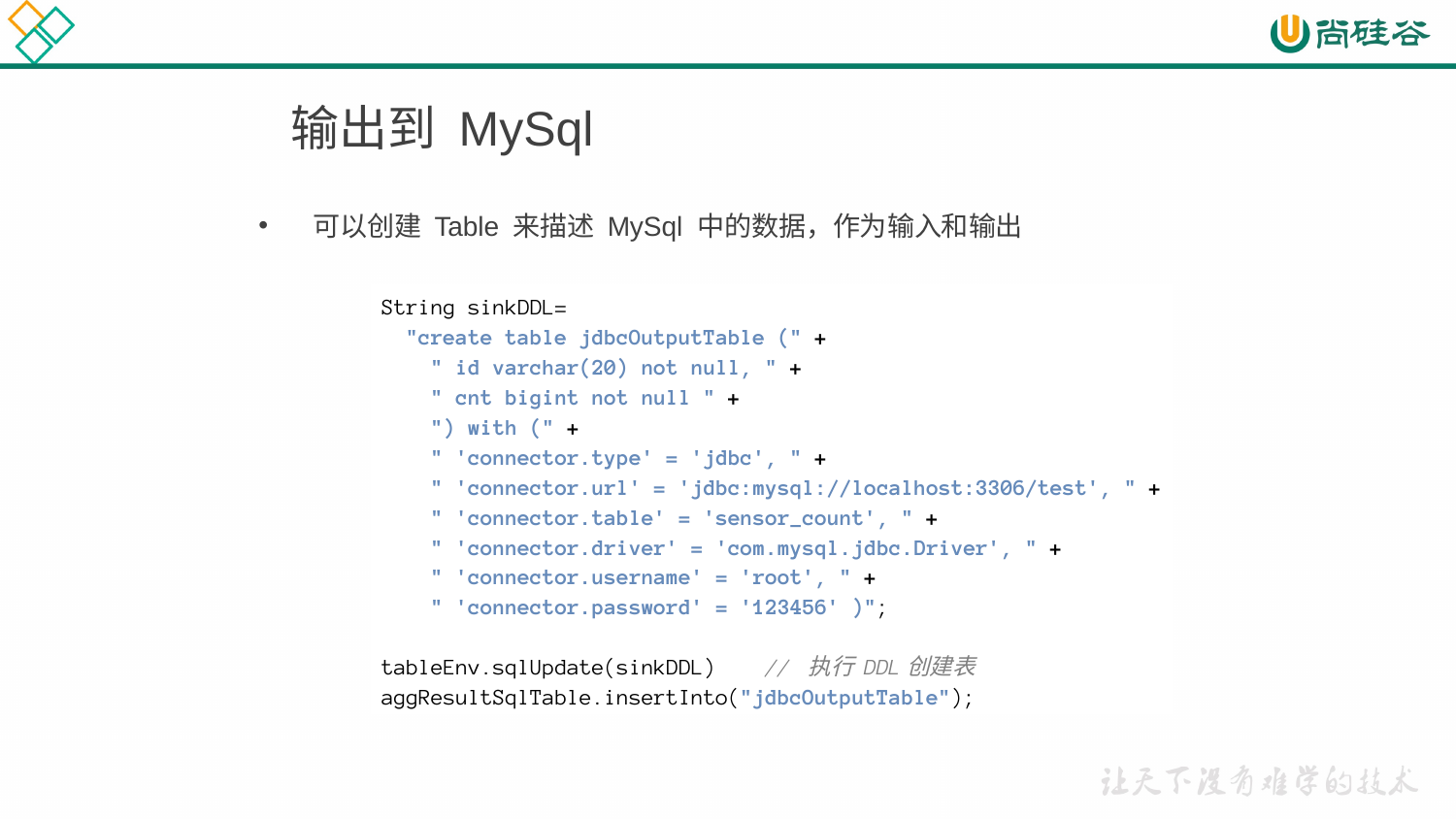

# 输出到 MySql
可以创建 Table 来描述 MySql 中的数据，作为输入和输出
String sinkDDL=
  "create table jdbcOutputTable (" +
    " id varchar(20) not null, " +
    " cnt bigint not null " +
    ") with (" +
    " 'connector.type' = 'jdbc', " +
    " 'connector.url' = 'jdbc:mysql://localhost:3306/test', " +
    " 'connector.table' = 'sensor_count', " +
    " 'connector.driver' = 'com.mysql.jdbc.Driver', " +
    " 'connector.username' = 'root', " +
    " 'connector.password' = '123456' )";
tableEnv.sqlUpdate(sinkDDL)    // 执行 DDL创建表
aggResultSqlTable.insertInto("jdbcOutputTable");